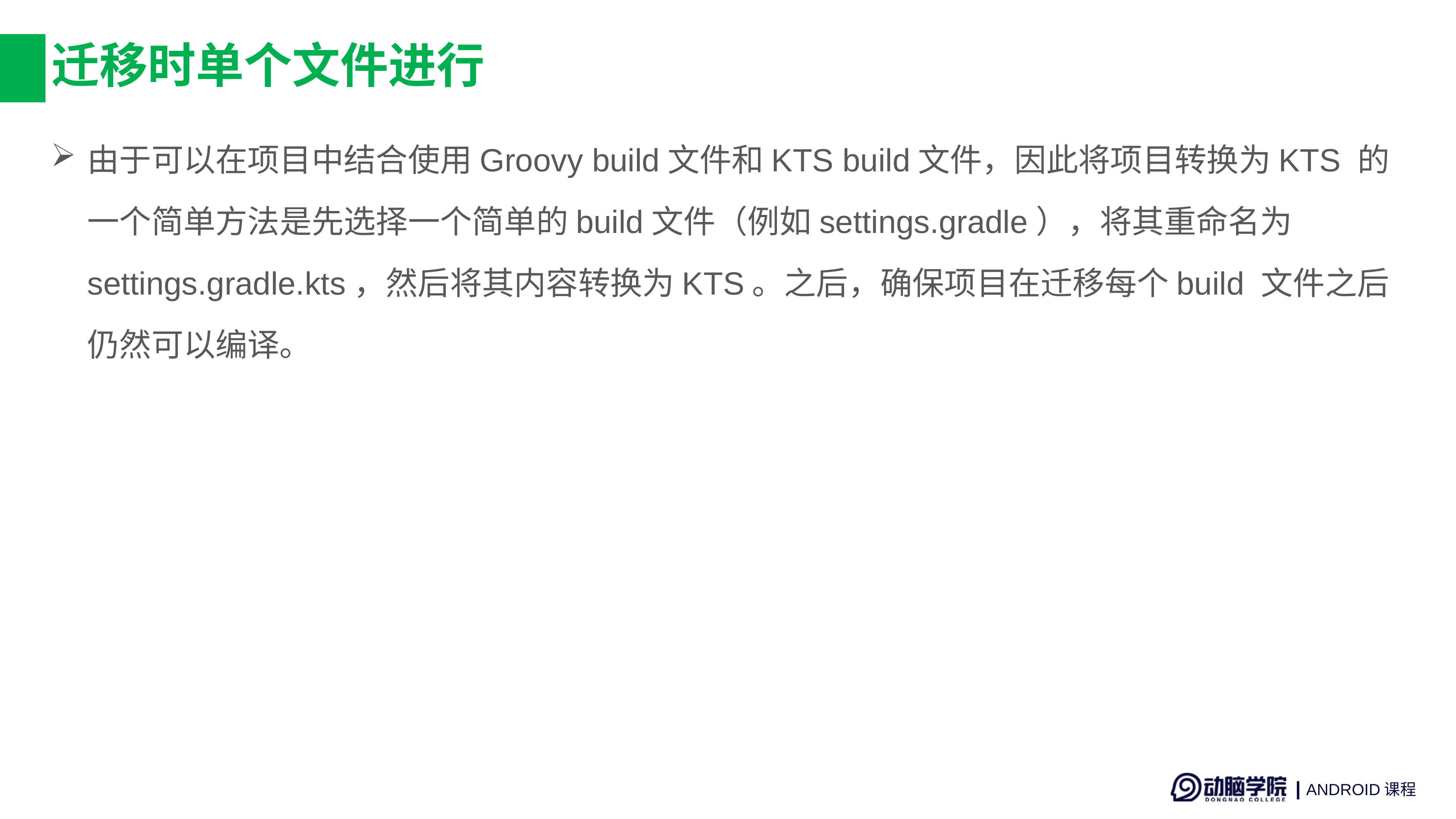

# 迁移时单个文件进行
由于可以在项目中结合使用Groovy build文件和KTS build文件，因此将项目转换为KTS 的一个简单方法是先选择一个简单的build文件（例如settings.gradle），将其重命名为 settings.gradle.kts，然后将其内容转换为KTS。之后，确保项目在迁移每个build 文件之后仍然可以编译。